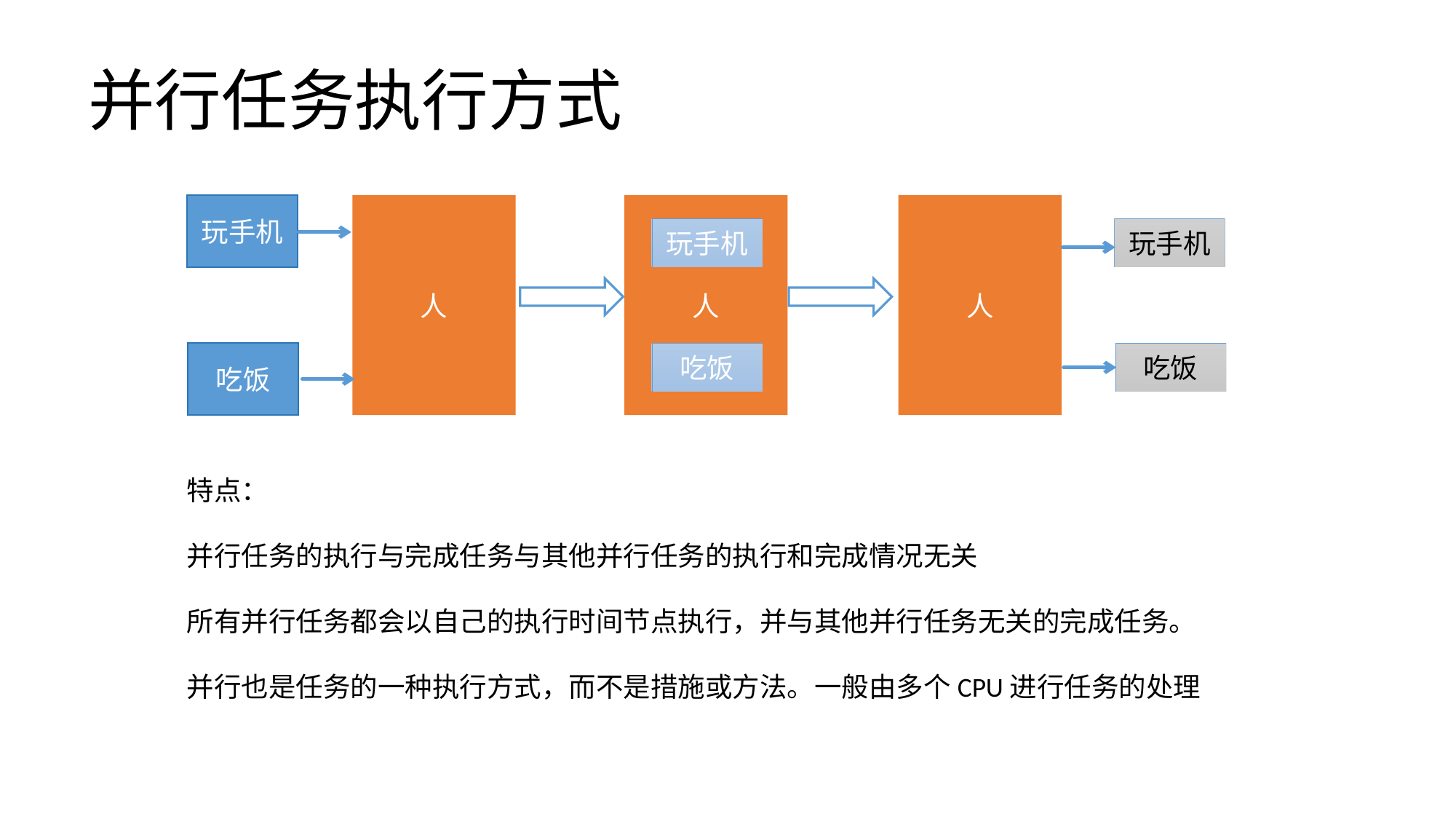

# 并行任务执行方式
玩手机
人
人
人
玩手机
玩手机

吃饭
吃饭
吃饭
特点：

并行任务的执行与完成任务与其他并行任务的执行和完成情况无关

所有并行任务都会以自己的执行时间节点执行，并与其他并行任务无关的完成任务。

并行也是任务的一种执行方式，而不是措施或方法。一般由多个CPU进行任务的处理